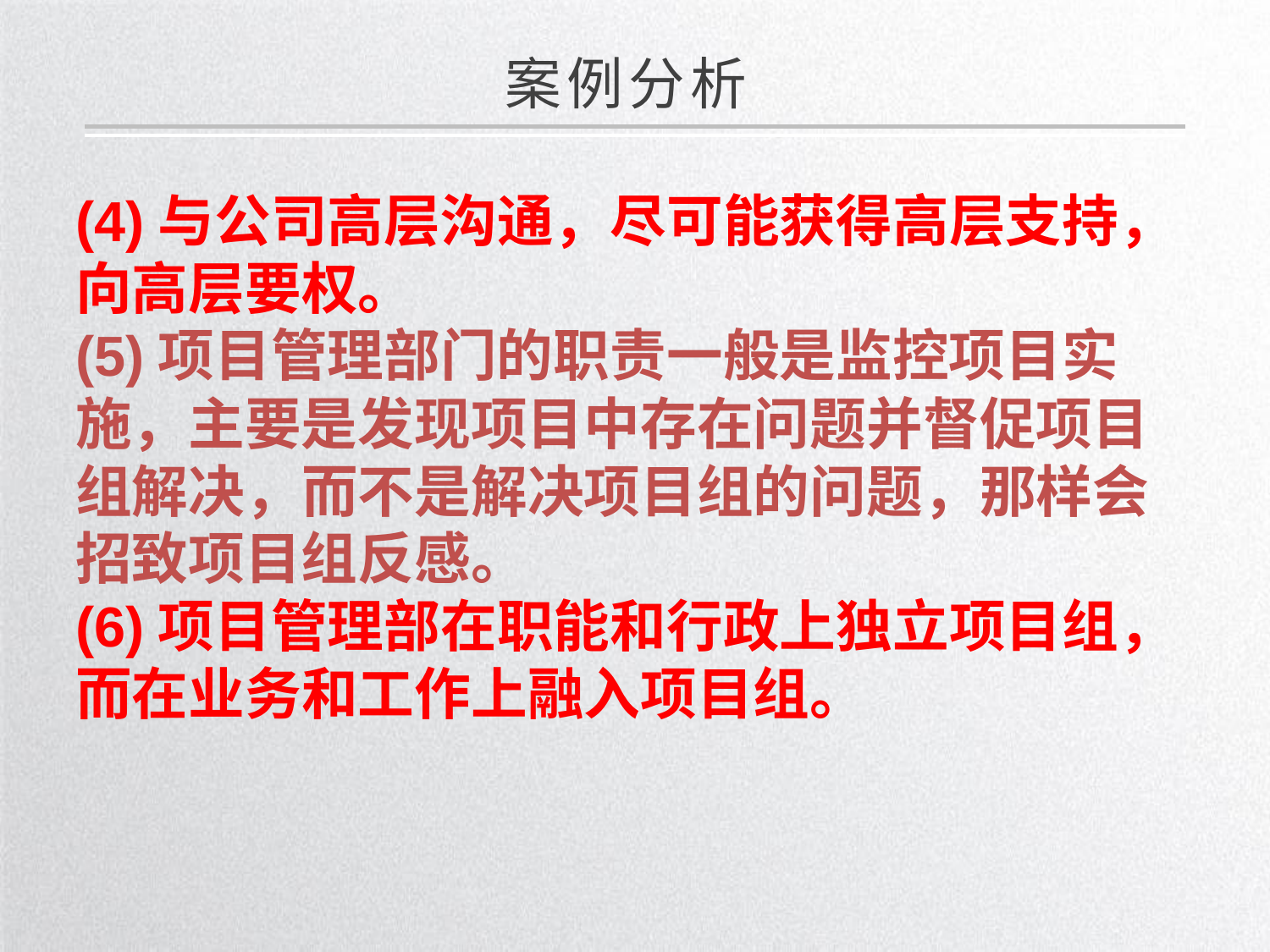

案例分析
(4)与公司高层沟通，尽可能获得高层支持，向高层要权。
(5)项目管理部门的职责一般是监控项目实施，主要是发现项目中存在问题并督促项目组解决，而不是解决项目组的问题，那样会招致项目组反感。
(6)项目管理部在职能和行政上独立项目组，而在业务和工作上融入项目组。